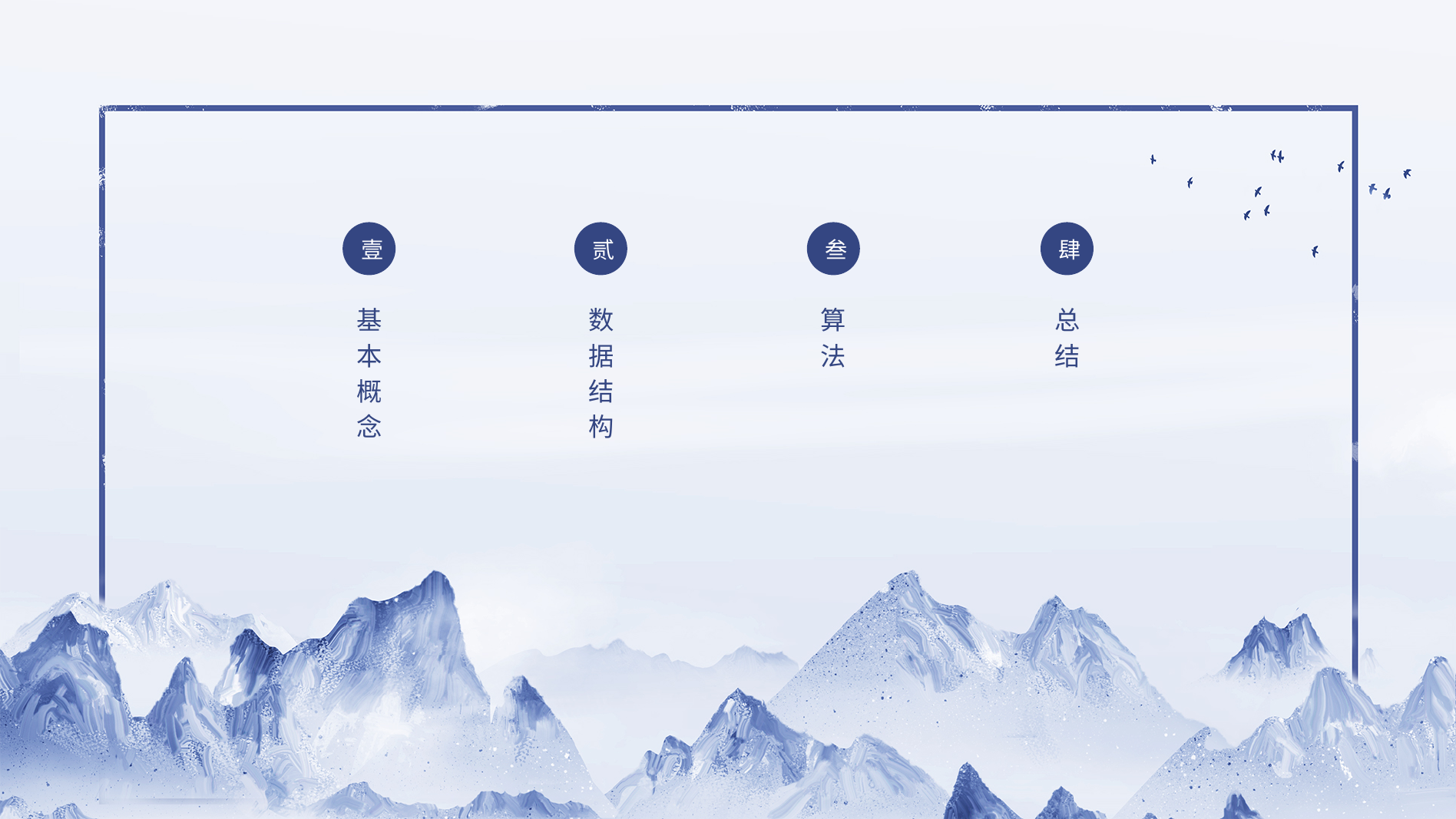

壹
贰
叁
肆
基本概念
数据结构
算法
总结